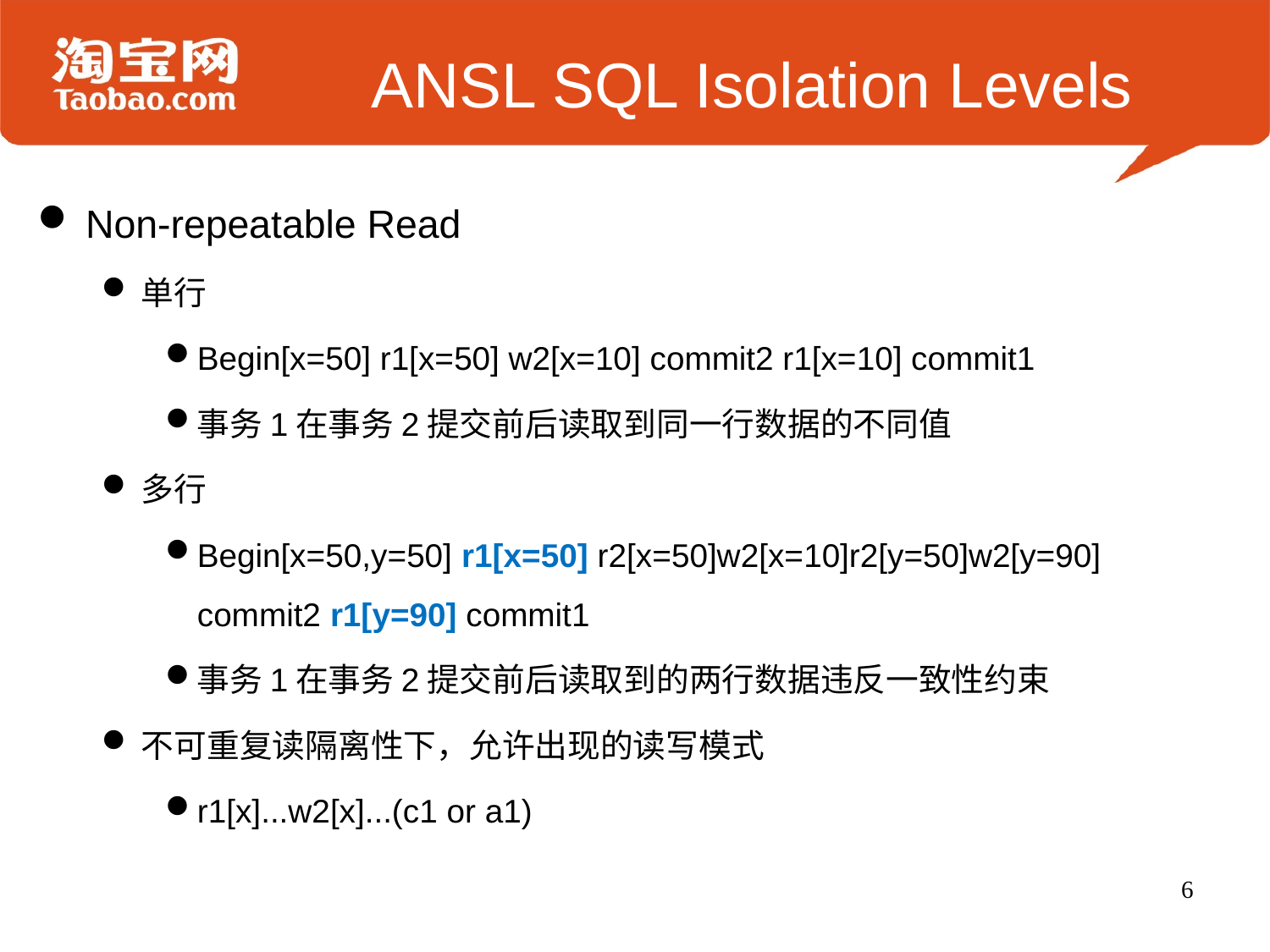

# ANSL SQL Isolation Levels
Non-repeatable Read
单行
Begin[x=50] r1[x=50] w2[x=10] commit2 r1[x=10] commit1
事务1在事务2提交前后读取到同一行数据的不同值
多行
Begin[x=50,y=50] r1[x=50] r2[x=50]w2[x=10]r2[y=50]w2[y=90] commit2 r1[y=90] commit1
事务1在事务2提交前后读取到的两行数据违反一致性约束
不可重复读隔离性下，允许出现的读写模式
r1[x]...w2[x]...(c1 or a1)
6